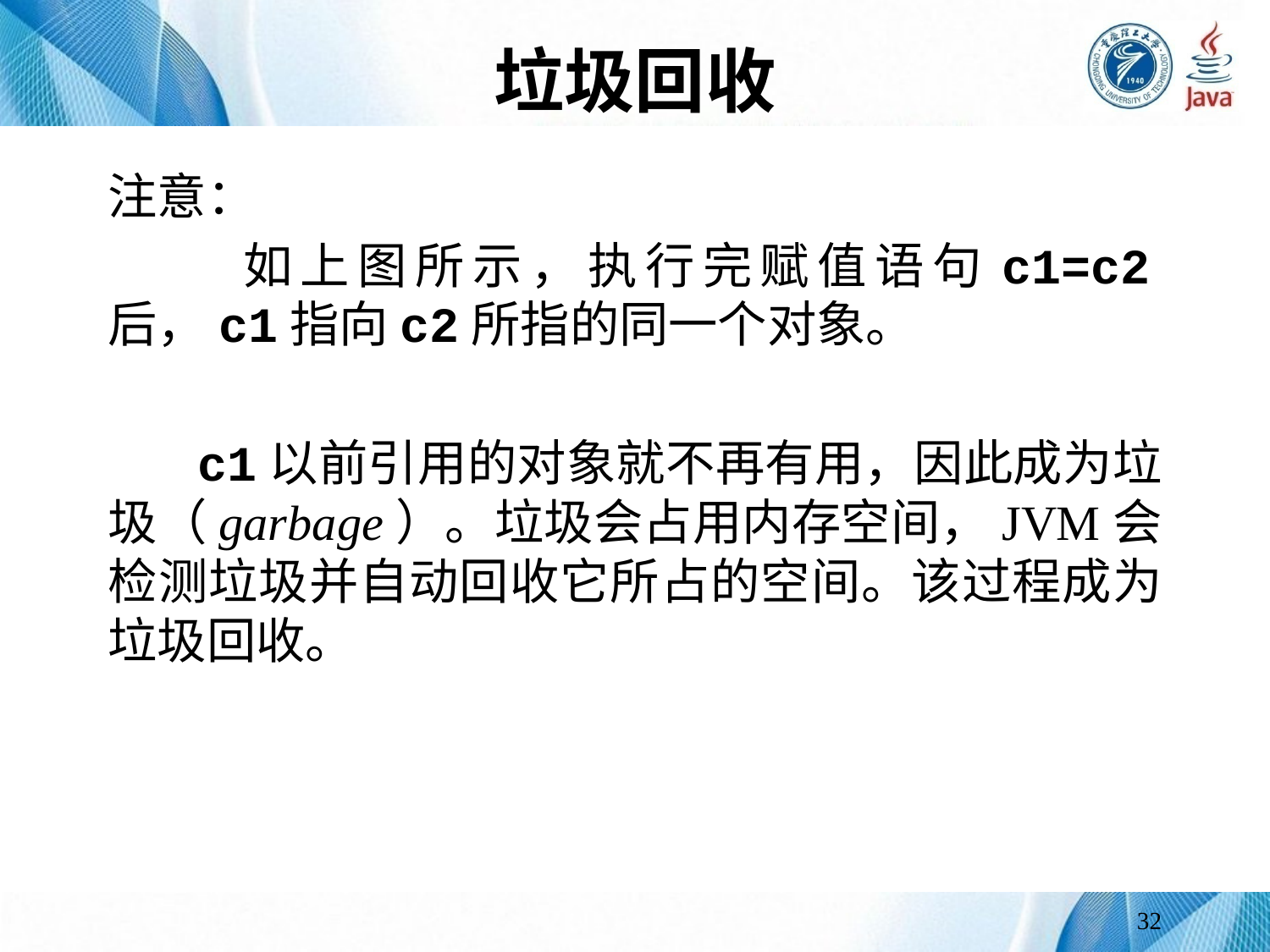

# 垃圾回收
注意：
      如上图所示，执行完赋值语句c1=c2后，c1指向c2所指的同一个对象。

   c1以前引用的对象就不再有用，因此成为垃圾（garbage）。垃圾会占用内存空间，JVM会检测垃圾并自动回收它所占的空间。该过程成为垃圾回收。
32